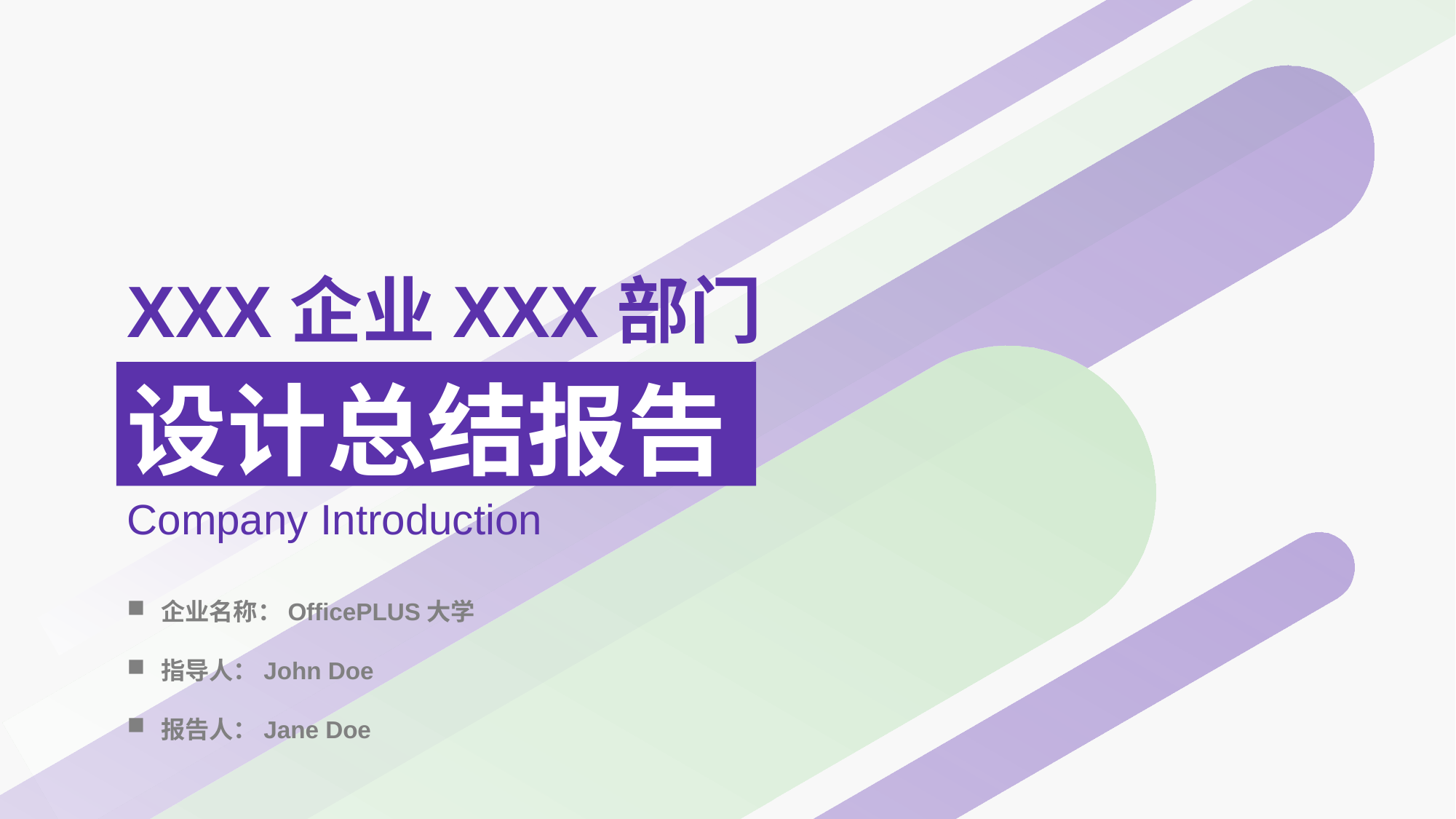

XXX企业XXX部门
设计总结报告
Company Introduction
企业名称：OfficePLUS大学
指导人：John Doe
报告人：Jane Doe